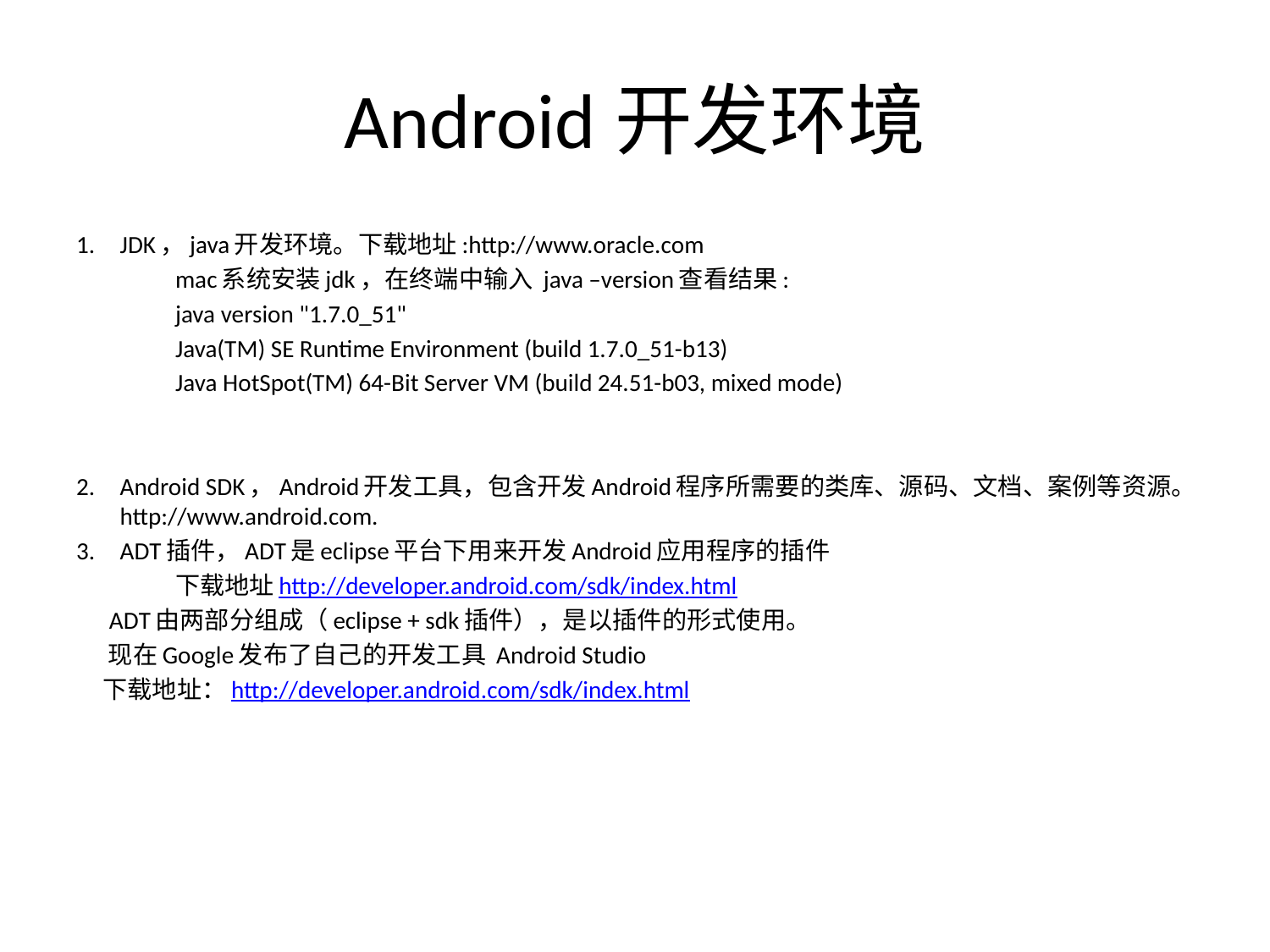

# Android开发环境
JDK，java开发环境。下载地址:http://www.oracle.com
	mac系统安装jdk，在终端中输入 java –version查看结果:
		java version "1.7.0_51"
		Java(TM) SE Runtime Environment (build 1.7.0_51-b13)
		Java HotSpot(TM) 64-Bit Server VM (build 24.51-b03, mixed mode)

Android SDK，Android开发工具，包含开发Android程序所需要的类库、源码、文档、案例等资源。http://www.android.com.
ADT插件，ADT是eclipse平台下用来开发Android应用程序的插件
	下载地址http://developer.android.com/sdk/index.html
      ADT由两部分组成（eclipse + sdk插件），是以插件的形式使用。
     现在Google发布了自己的开发工具 Android Studio
    下载地址：http://developer.android.com/sdk/index.html